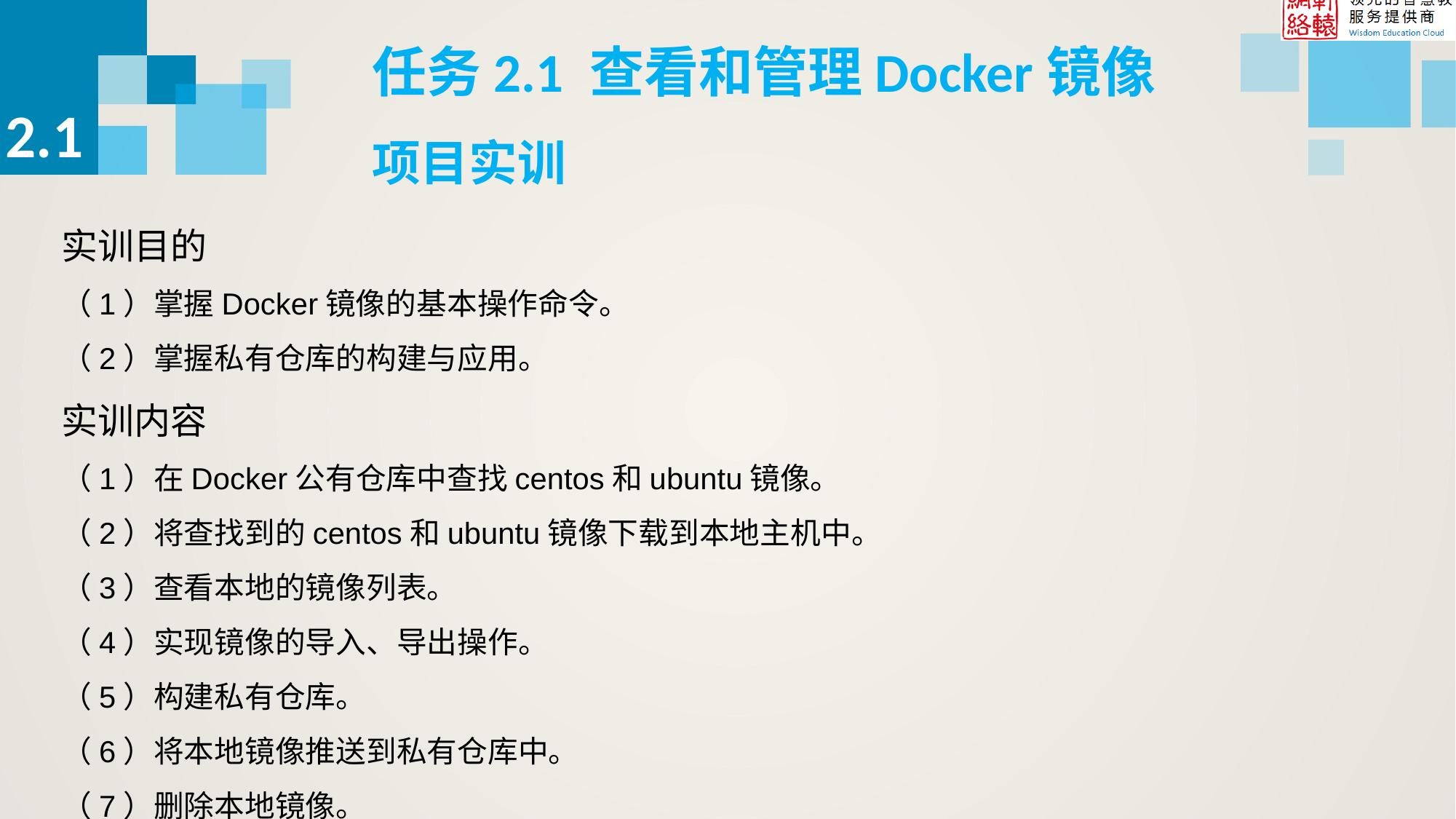

任务2.1 查看和管理Docker镜像
2.1
项目实训
实训目的
（1）掌握Docker镜像的基本操作命令。
（2）掌握私有仓库的构建与应用。
实训内容
（1）在Docker公有仓库中查找centos和ubuntu镜像。
（2）将查找到的centos和ubuntu镜像下载到本地主机中。
（3）查看本地的镜像列表。
（4）实现镜像的导入、导出操作。
（5）构建私有仓库。
（6）将本地镜像推送到私有仓库中。
（7）删除本地镜像。